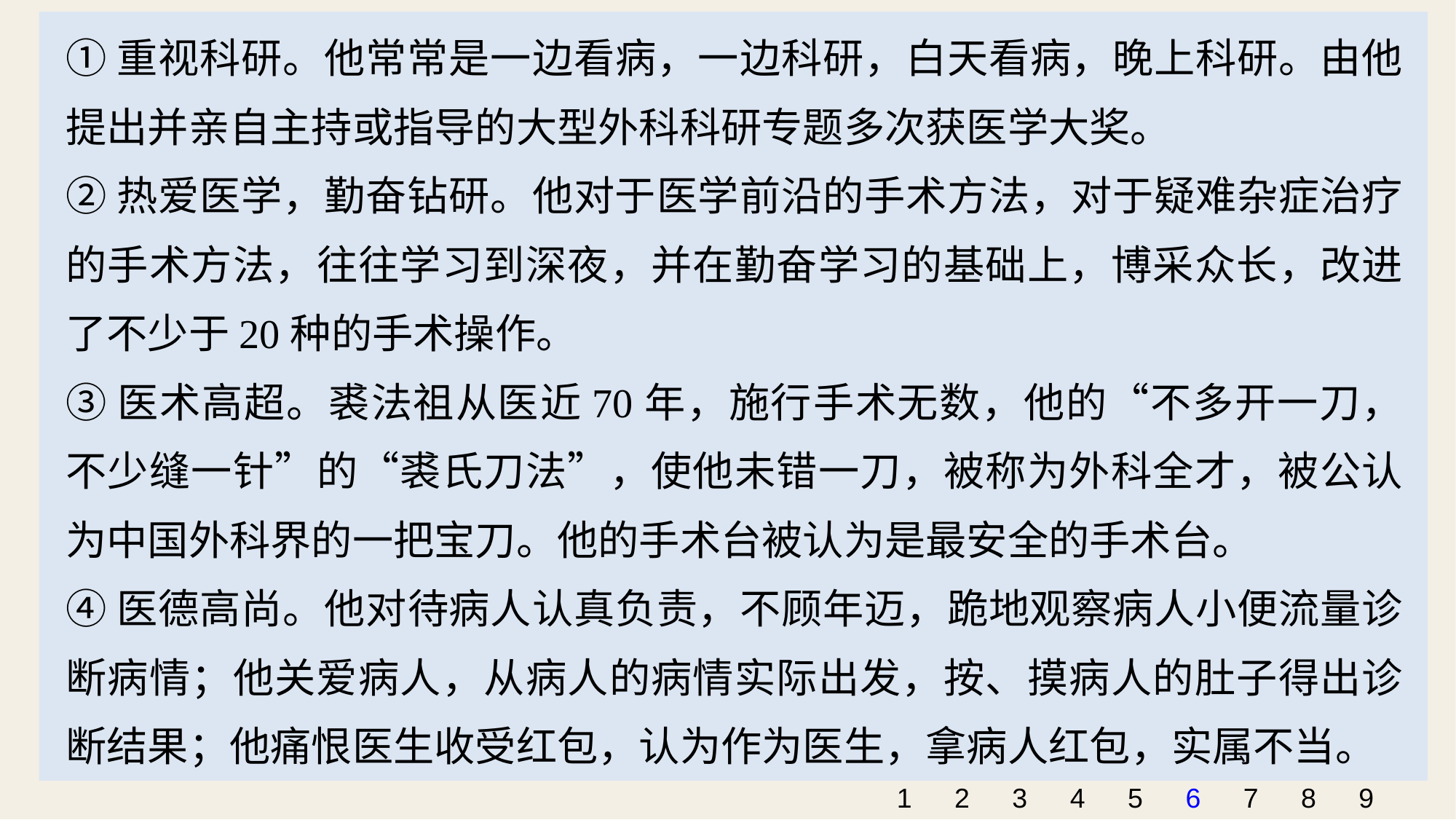

①重视科研。他常常是一边看病，一边科研，白天看病，晚上科研。由他提出并亲自主持或指导的大型外科科研专题多次获医学大奖。
②热爱医学，勤奋钻研。他对于医学前沿的手术方法，对于疑难杂症治疗的手术方法，往往学习到深夜，并在勤奋学习的基础上，博采众长，改进了不少于20种的手术操作。
③医术高超。裘法祖从医近70年，施行手术无数，他的“不多开一刀，不少缝一针”的“裘氏刀法”，使他未错一刀，被称为外科全才，被公认为中国外科界的一把宝刀。他的手术台被认为是最安全的手术台。
④医德高尚。他对待病人认真负责，不顾年迈，跪地观察病人小便流量诊断病情；他关爱病人，从病人的病情实际出发，按、摸病人的肚子得出诊断结果；他痛恨医生收受红包，认为作为医生，拿病人红包，实属不当。

1
2
3
4
5
6
7
8
9